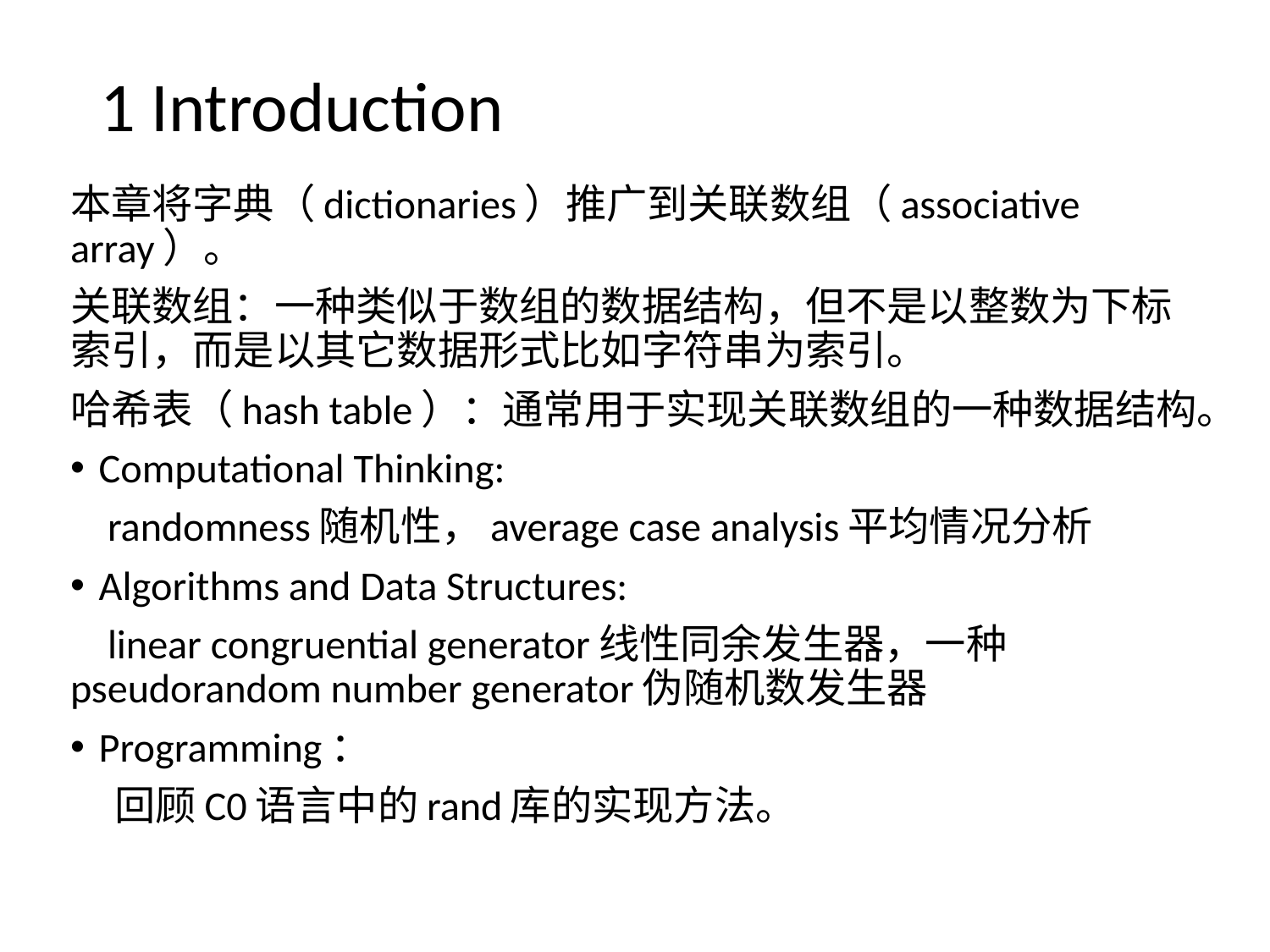

# 1 Introduction
本章将字典（dictionaries）推广到关联数组（associative array）。
关联数组：一种类似于数组的数据结构，但不是以整数为下标索引，而是以其它数据形式比如字符串为索引。
哈希表（hash table）：通常用于实现关联数组的一种数据结构。
Computational Thinking:
    randomness随机性，average case analysis平均情况分析
Algorithms and Data Structures:
    linear congruential generator线性同余发生器，一种pseudorandom number generator伪随机数发生器
Programming：
    回顾C0语言中的rand库的实现方法。